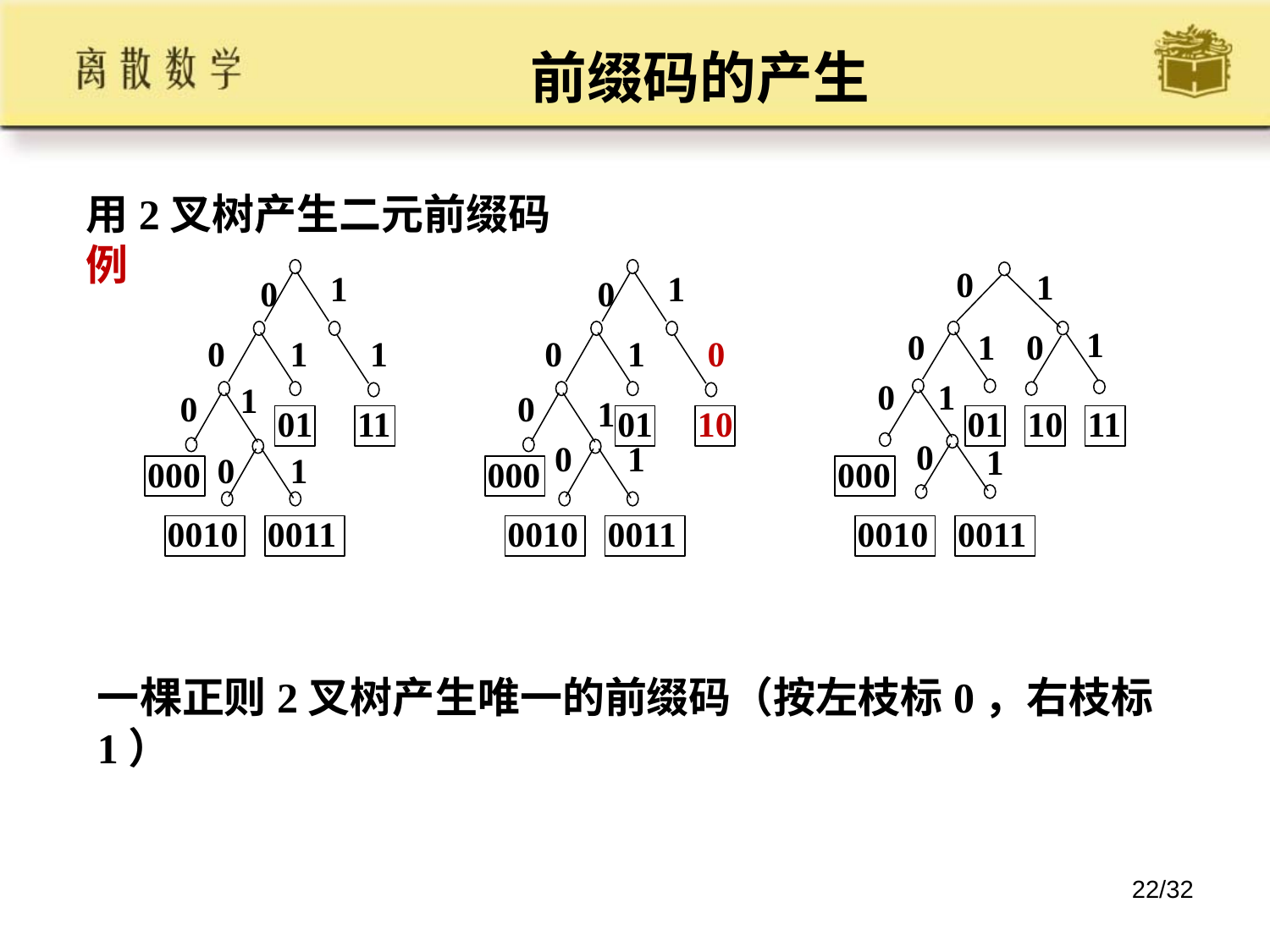

前缀码的产生
用2叉树产生二元前缀码
例
0
1

1
0
1
0
0
1
0
1
01
10
11

000

0010
0011

1
0

0
1
1
1
0

0
1

01
11

000

0010
0011

1
0

0
1
0
0

1
0
1

01
10

000

0010
0011

一棵正则2叉树产生唯一的前缀码（按左枝标0，右枝标1）
22/32